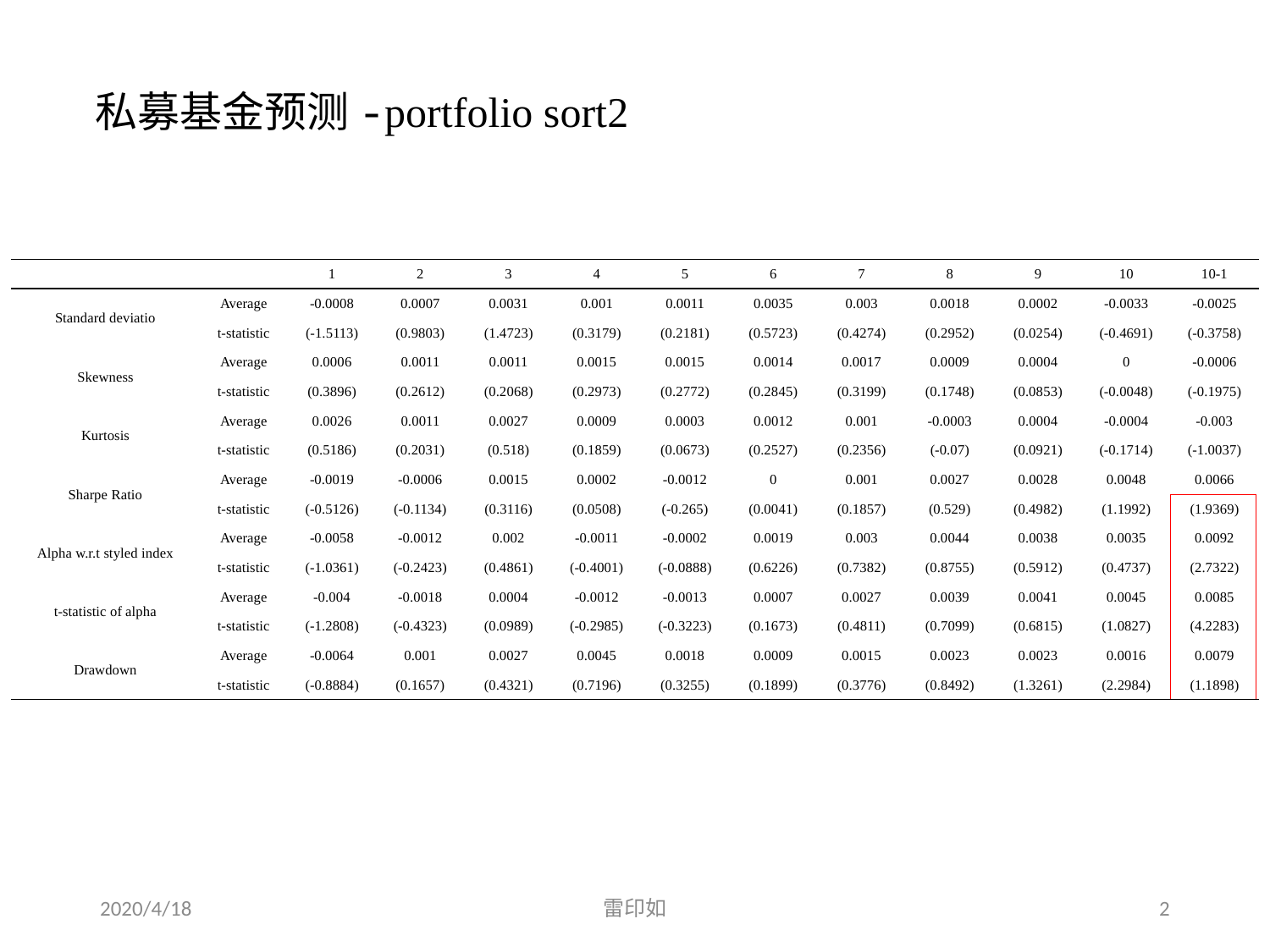

私募基金预测-portfolio sort2
|  |  | 1 | 2 | 3 | 4 | 5 | 6 | 7 | 8 | 9 | 10 | 10-1 |
| --- | --- | --- | --- | --- | --- | --- | --- | --- | --- | --- | --- | --- |
| Standard deviatio | Average | -0.0008 | 0.0007 | 0.0031 | 0.001 | 0.0011 | 0.0035 | 0.003 | 0.0018 | 0.0002 | -0.0033 | -0.0025 |
|  | t-statistic | (-1.5113) | (0.9803) | (1.4723) | (0.3179) | (0.2181) | (0.5723) | (0.4274) | (0.2952) | (0.0254) | (-0.4691) | (-0.3758) |
| Skewness | Average | 0.0006 | 0.0011 | 0.0011 | 0.0015 | 0.0015 | 0.0014 | 0.0017 | 0.0009 | 0.0004 | 0 | -0.0006 |
|  | t-statistic | (0.3896) | (0.2612) | (0.2068) | (0.2973) | (0.2772) | (0.2845) | (0.3199) | (0.1748) | (0.0853) | (-0.0048) | (-0.1975) |
| Kurtosis | Average | 0.0026 | 0.0011 | 0.0027 | 0.0009 | 0.0003 | 0.0012 | 0.001 | -0.0003 | 0.0004 | -0.0004 | -0.003 |
|  | t-statistic | (0.5186) | (0.2031) | (0.518) | (0.1859) | (0.0673) | (0.2527) | (0.2356) | (-0.07) | (0.0921) | (-0.1714) | (-1.0037) |
| Sharpe Ratio | Average | -0.0019 | -0.0006 | 0.0015 | 0.0002 | -0.0012 | 0 | 0.001 | 0.0027 | 0.0028 | 0.0048 | 0.0066 |
|  | t-statistic | (-0.5126) | (-0.1134) | (0.3116) | (0.0508) | (-0.265) | (0.0041) | (0.1857) | (0.529) | (0.4982) | (1.1992) | (1.9369) |
| Alpha w.r.t styled index | Average | -0.0058 | -0.0012 | 0.002 | -0.0011 | -0.0002 | 0.0019 | 0.003 | 0.0044 | 0.0038 | 0.0035 | 0.0092 |
|  | t-statistic | (-1.0361) | (-0.2423) | (0.4861) | (-0.4001) | (-0.0888) | (0.6226) | (0.7382) | (0.8755) | (0.5912) | (0.4737) | (2.7322) |
| t-statistic of alpha | Average | -0.004 | -0.0018 | 0.0004 | -0.0012 | -0.0013 | 0.0007 | 0.0027 | 0.0039 | 0.0041 | 0.0045 | 0.0085 |
|  | t-statistic | (-1.2808) | (-0.4323) | (0.0989) | (-0.2985) | (-0.3223) | (0.1673) | (0.4811) | (0.7099) | (0.6815) | (1.0827) | (4.2283) |
| Drawdown | Average | -0.0064 | 0.001 | 0.0027 | 0.0045 | 0.0018 | 0.0009 | 0.0015 | 0.0023 | 0.0023 | 0.0016 | 0.0079 |
|  | t-statistic | (-0.8884) | (0.1657) | (0.4321) | (0.7196) | (0.3255) | (0.1899) | (0.3776) | (0.8492) | (1.3261) | (2.2984) | (1.1898) |

2020/4/18
雷印如
2